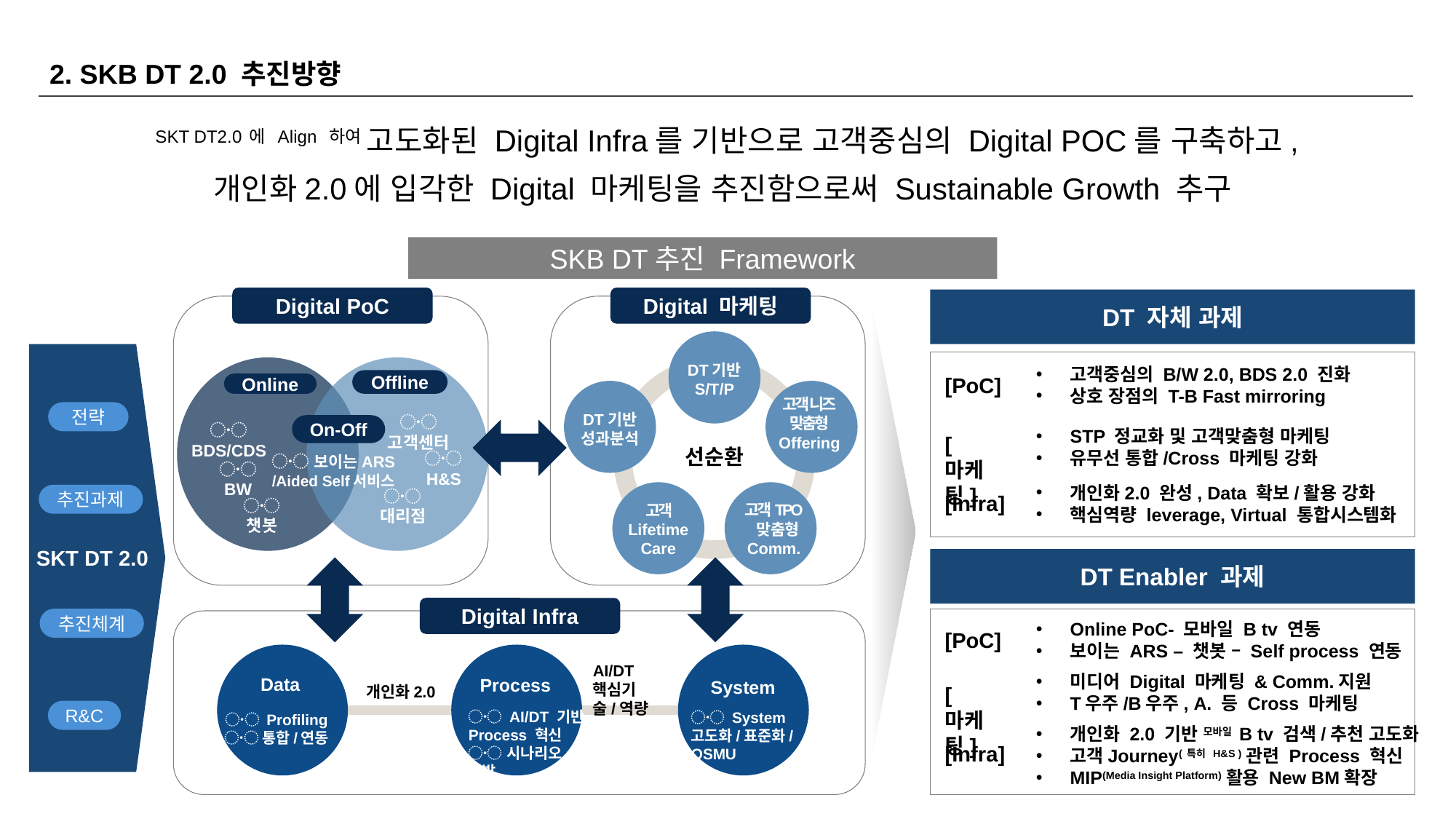

# 2. SKB DT 2.0 추진방향
SKT DT2.0에 Align 하여 고도화된 Digital Infra를 기반으로 고객중심의 Digital POC를 구축하고,
개인화2.0에 입각한 Digital 마케팅을 추진함으로써 Sustainable Growth 추구
SKB DT추진 Framework
Digital PoC
Digital 마케팅
DT 자체 과제

DT기반
S/T/P

〮 고객센터
〮 BDS/CDS
〮 H&S
〮 보이는ARS
/Aided Self서비스
〮 BW
〮 대리점
〮 챗봇
Offline
Online
On-Off
고객중심의 B/W 2.0, BDS 2.0 진화
상호 장점의 T-B Fast mirroring
[PoC]

고객 니즈
맞춤형
Offering
전략
DT기반
성과분석

STP 정교화 및 고객맞춤형 마케팅
유무선 통합/Cross 마케팅 강화
[마케팅]
선순환
개인화2.0 완성, Data 확보/활용 강화
핵심역량 leverage, Virtual 통합시스템화

추진과제
[Infra]
고객TPO
 맞춤형 Comm.
고객 Lifetime Care

SKT DT 2.0
DT Enabler 과제

Digital Infra
추진체계

Online PoC- 모바일 B tv 연동
보이는 ARS – 챗봇 – Self process 연동
[PoC]

AI/DT 핵심기술/역량
미디어 Digital 마케팅 & Comm.지원
T우주/B우주, A. 등 Cross 마케팅
Data
Process
System
개인화2.0
[마케팅]
R&C
〮 AI/DT 기반 Process 혁신
〮 시나리오 개발
〮 System 고도화/표준화/OSMU
〮 Profiling
〮 통합/연동
개인화 2.0 기반 모바일 B tv 검색/추천 고도화
고객Journey(특히 H&S )관련 Process 혁신
MIP(Media Insight Platform)활용 New BM확장
[Infra]